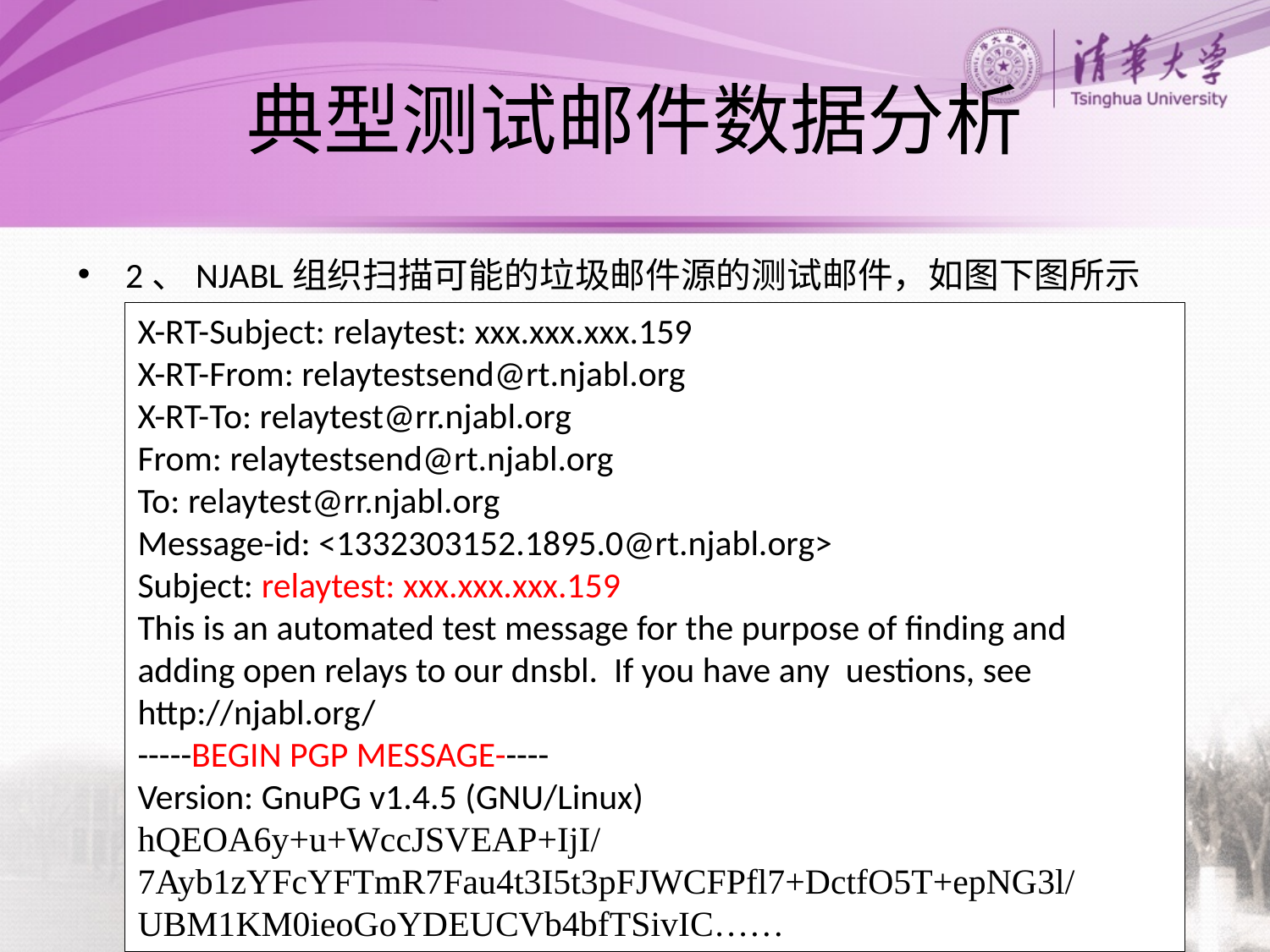

# 典型测试邮件数据分析
2、NJABL组织扫描可能的垃圾邮件源的测试邮件，如图下图所示
X-RT-Subject: relaytest: xxx.xxx.xxx.159
X-RT-From: relaytestsend@rt.njabl.org
X-RT-To: relaytest@rr.njabl.org
From: relaytestsend@rt.njabl.org
To: relaytest@rr.njabl.org
Message-id: <1332303152.1895.0@rt.njabl.org>
Subject: relaytest: xxx.xxx.xxx.159
This is an automated test message for the purpose of finding and adding open relays to our dnsbl.  If you have any  uestions, see  http://njabl.org/
-----BEGIN PGP MESSAGE-----
Version: GnuPG v1.4.5 (GNU/Linux)
hQEOA6y+u+WccJSVEAP+IjI/7Ayb1zYFcYFTmR7Fau4t3I5t3pFJWCFPfl7+DctfO5T+epNG3l/UBM1KM0ieoGoYDEUCVb4bfTSivIC……
-----END PGP MESSAGE-----